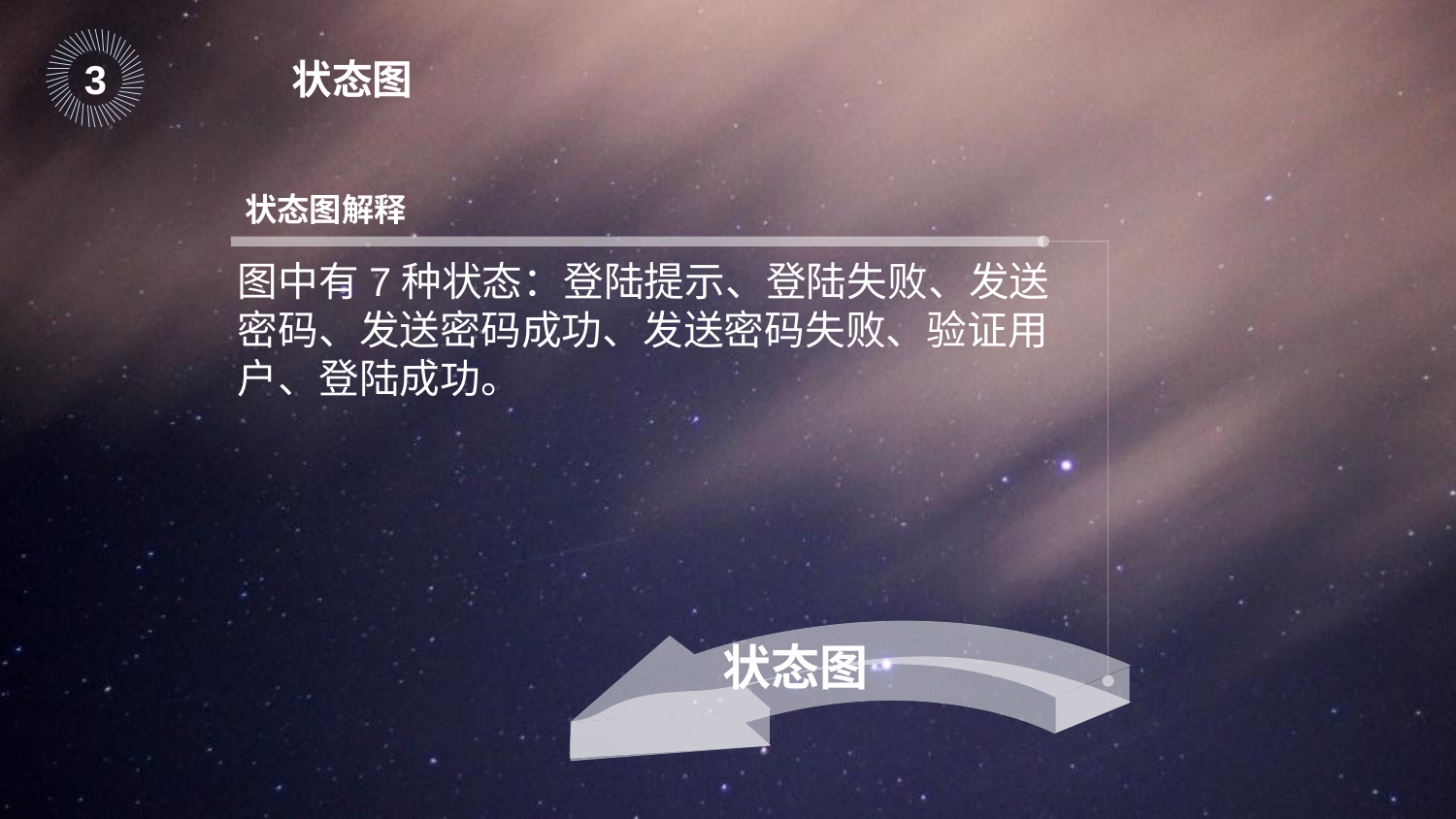

｜
｜
｜
｜
｜
｜
｜
｜
｜
｜
｜
｜
｜
｜
｜
｜
｜
｜
｜
｜
｜
｜
｜
｜
｜
｜
｜
｜
｜
｜
｜
｜
｜
｜
｜
｜
｜
｜
｜
｜
｜
｜
｜
｜
｜
｜
3
状态图
状态图解释

图中有7种状态：登陆提示、登陆失败、发送密码、发送密码成功、发送密码失败、验证用户、登陆成功。

状态图